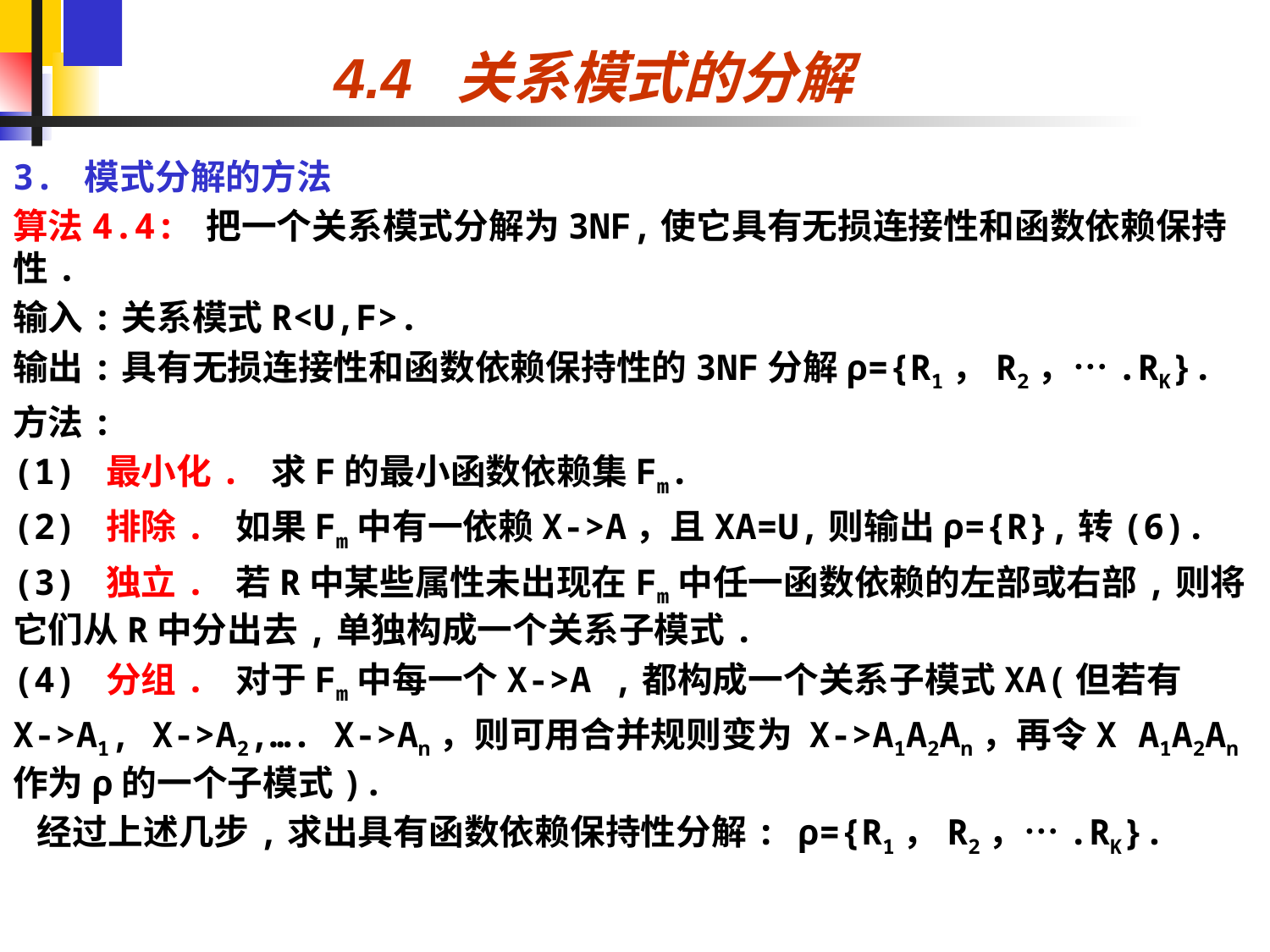

# 4.4  关系模式的分解
3. 模式分解的方法
算法4.4: 把一个关系模式分解为3NF,使它具有无损连接性和函数依赖保持性.
输入:关系模式R<U,F>.
输出:具有无损连接性和函数依赖保持性的3NF分解ρ={R1，R2，….RK}.
方法:
(1) 最小化. 求F的最小函数依赖集Fm.
(2) 排除. 如果Fm中有一依赖X->A，且XA=U,则输出ρ={R},转(6).
(3) 独立. 若R中某些属性未出现在Fm中任一函数依赖的左部或右部,则将它们从R中分出去,单独构成一个关系子模式.
(4) 分组. 对于Fm中每一个X->A ,都构成一个关系子模式XA(但若有
X->A1, X->A2,…. X->An，则可用合并规则变为 X->A1A2An，再令X A1A2An作为ρ的一个子模式).
  经过上述几步,求出具有函数依赖保持性分解: ρ={R1，R2，….RK}.